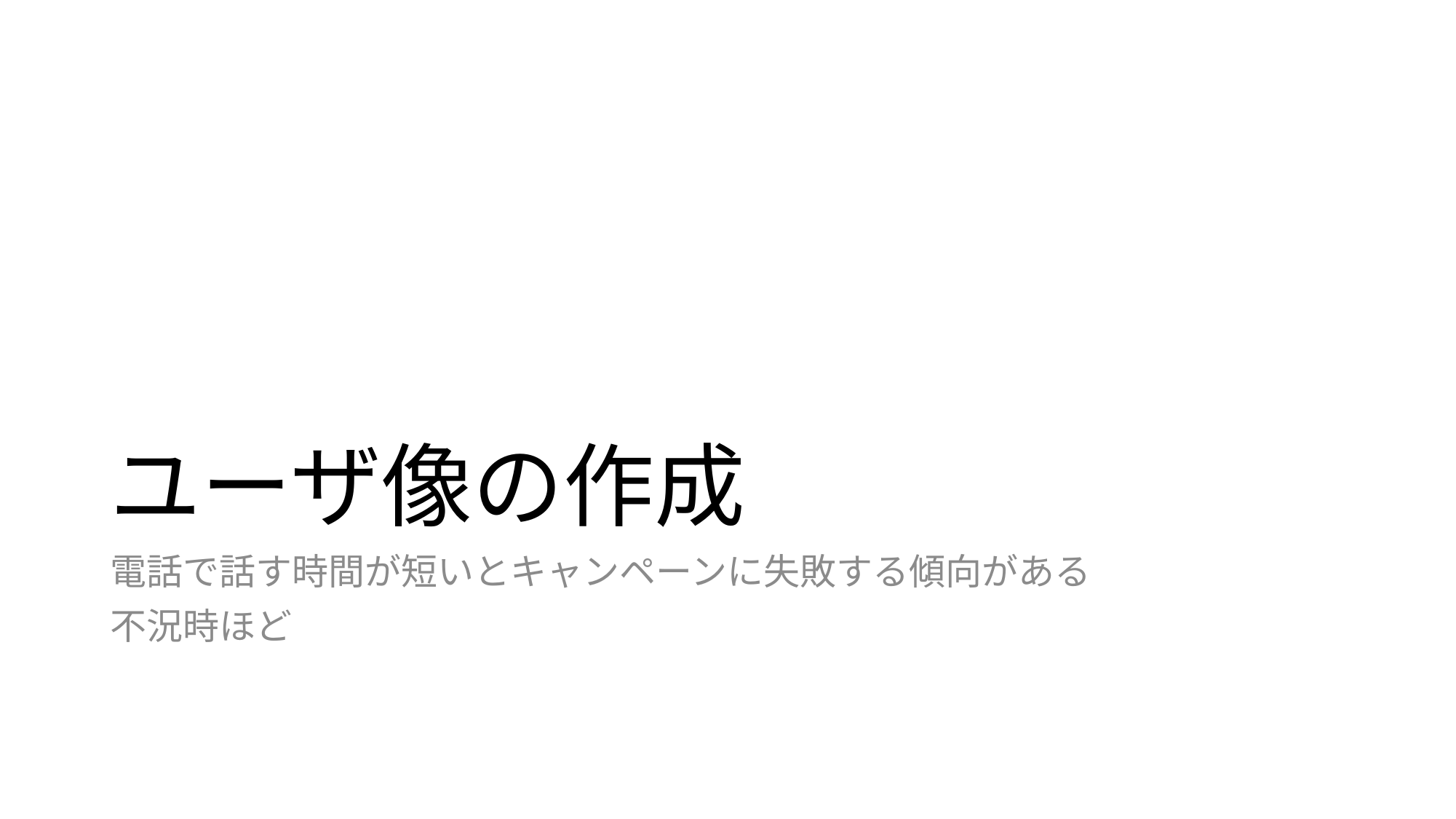

# ユーザ像の作成
電話で話す時間が短いとキャンペーンに失敗する傾向がある
不況時ほど